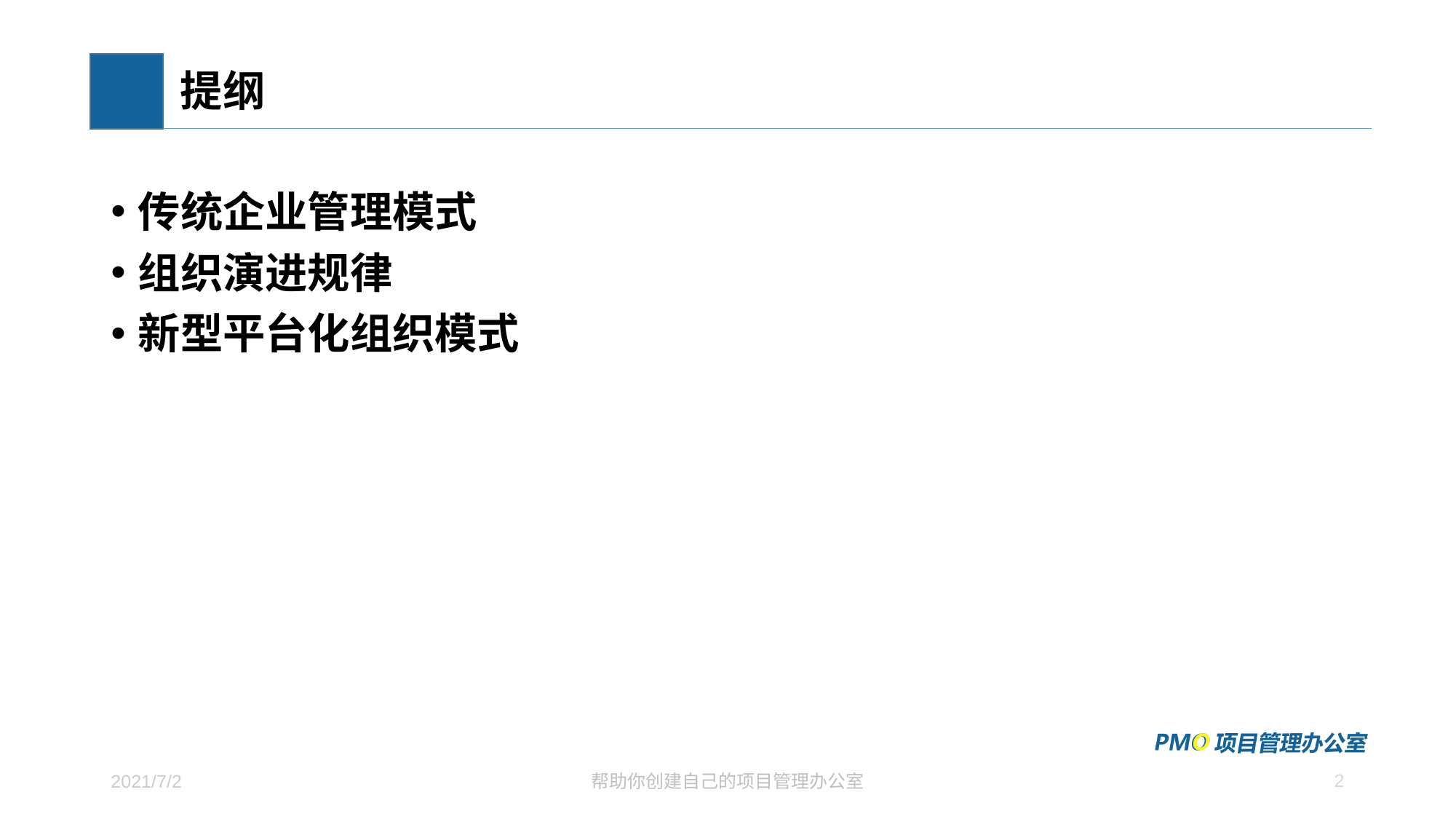

# 提纲
传统企业管理模式
组织演进规律
新型平台化组织模式
2
2021/7/2
帮助你创建自己的项目管理办公室